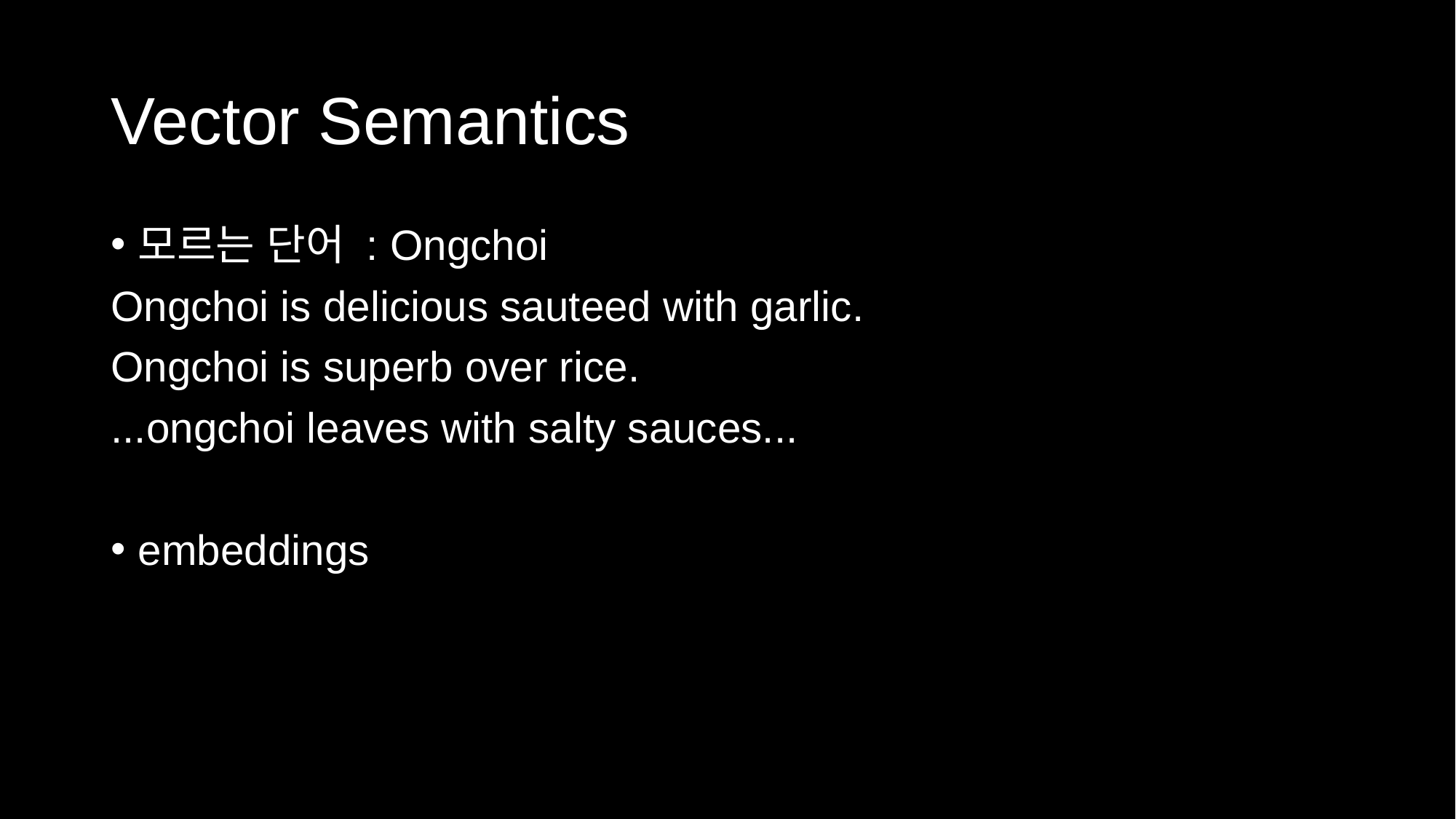

# Vector Semantics
모르는 단어 : Ongchoi
Ongchoi is delicious sauteed with garlic.
Ongchoi is superb over rice.
...ongchoi leaves with salty sauces...

embeddings